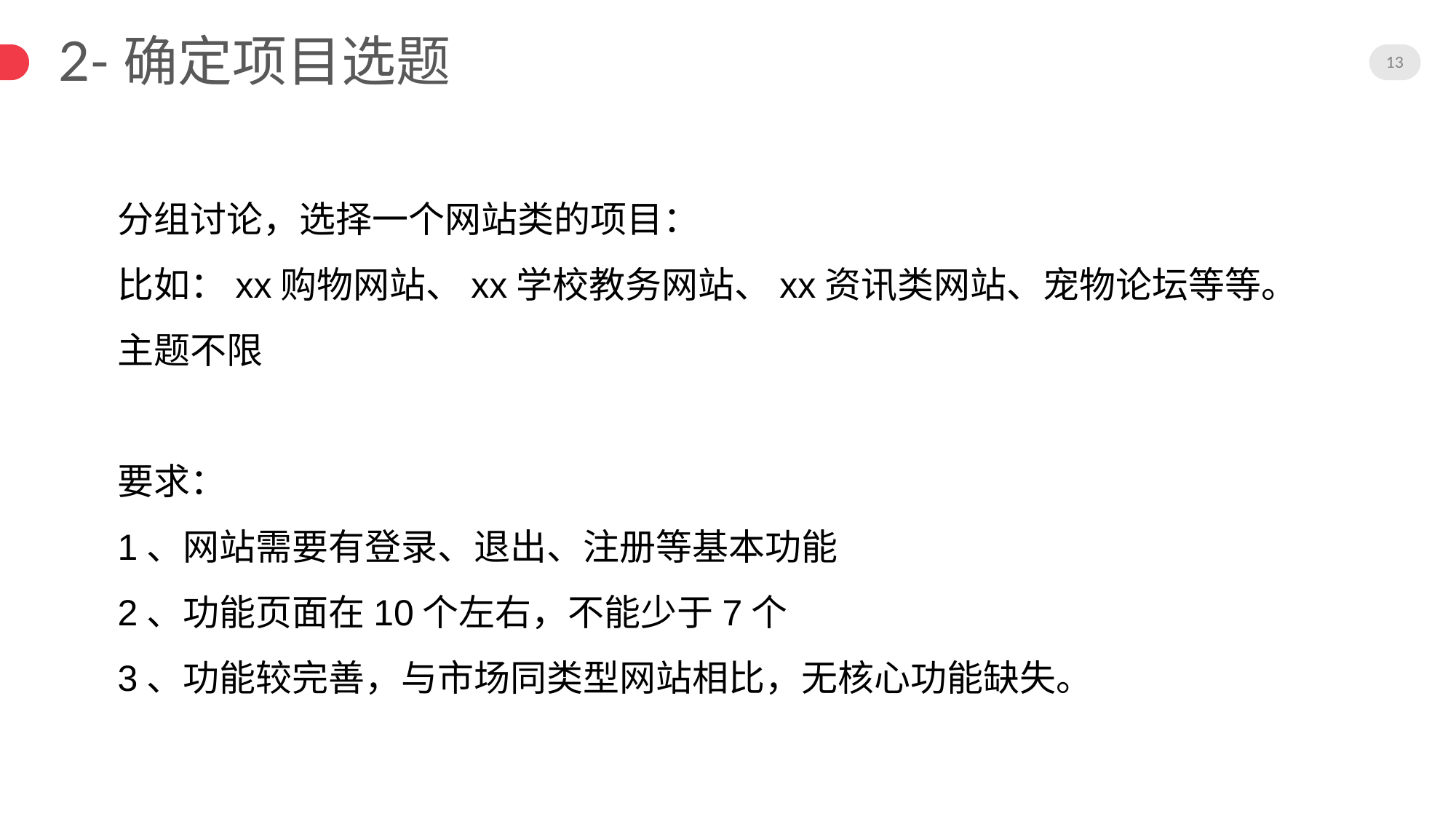

2-确定项目选题
13
分组讨论，选择一个网站类的项目：
比如：xx购物网站、xx学校教务网站、xx资讯类网站、宠物论坛等等。
主题不限

要求：
1、网站需要有登录、退出、注册等基本功能
2、功能页面在10个左右，不能少于7个
3、功能较完善，与市场同类型网站相比，无核心功能缺失。